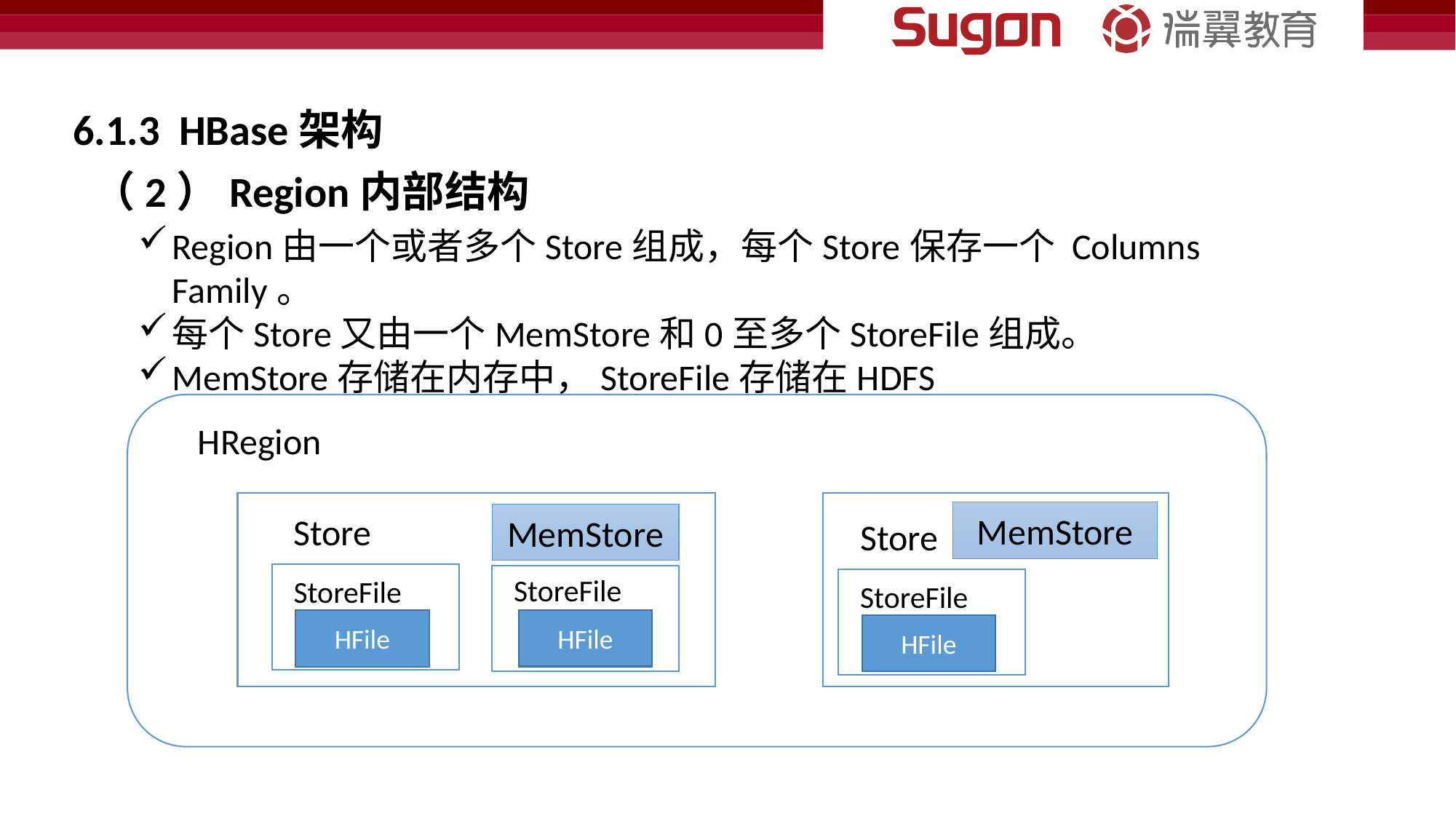

6.1.3  HBase架构
（2）Region内部结构
Region由一个或者多个Store组成，每个Store保存一个 Columns Family。
每个Store又由一个MemStore和0至多个StoreFile组成。
MemStore存储在内存中，StoreFile存储在HDFS

HRegion

MemStore
Store
MemStore
Store

StoreFile
StoreFile

StoreFile
HFile
HFile
HFile